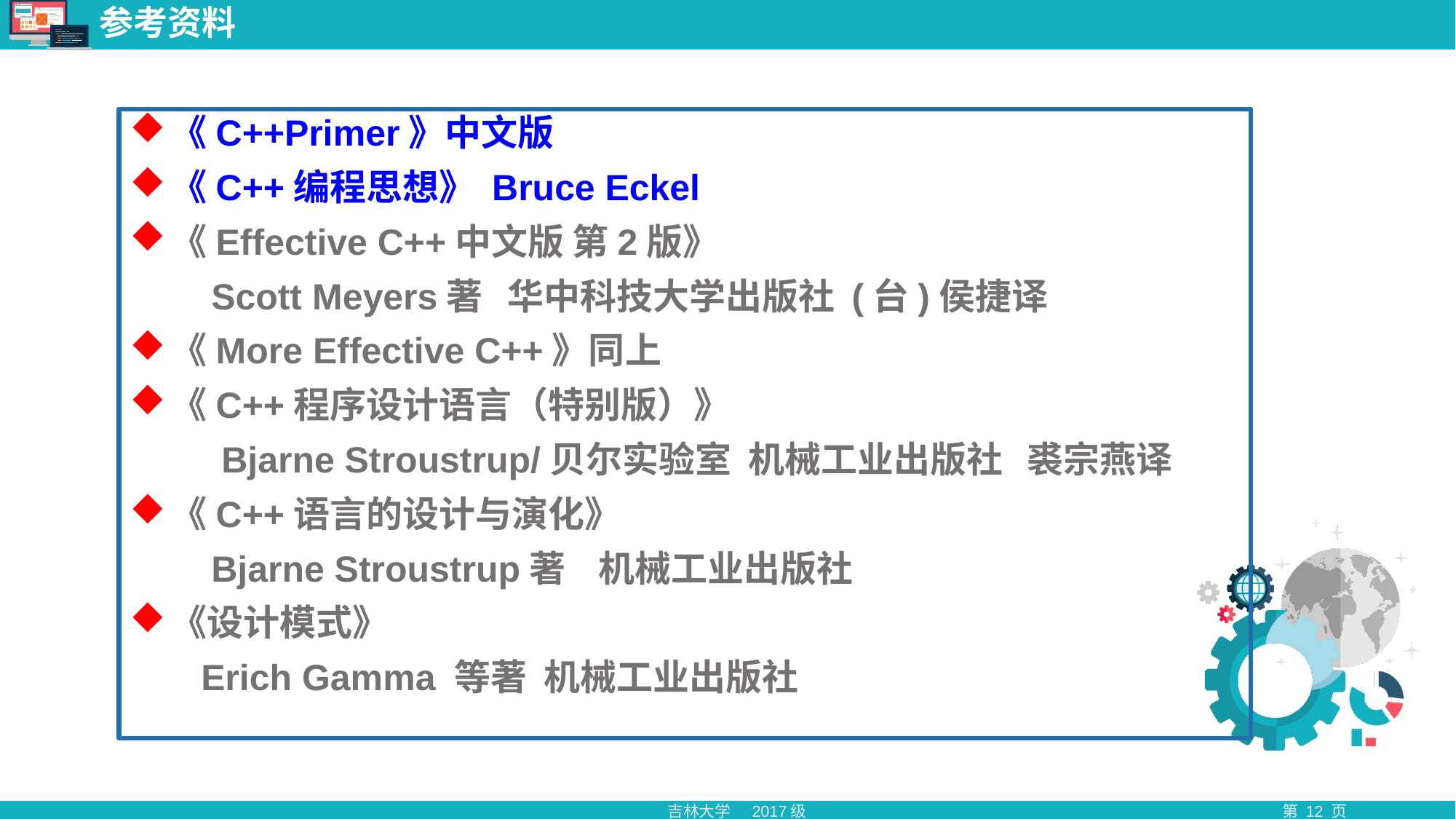

# 参考资料
《C++Primer》中文版
《C++编程思想》 Bruce Eckel
《Effective C++中文版 第2版》
        Scott Meyers著   华中科技大学出版社 (台)侯捷译
《More Effective C++》同上
《C++程序设计语言（特别版）》
         Bjarne Stroustrup/贝尔实验室  机械工业出版社   裘宗燕译
《C++语言的设计与演化》
        Bjarne Stroustrup著    机械工业出版社
《设计模式》
       Erich Gamma 等著  机械工业出版社